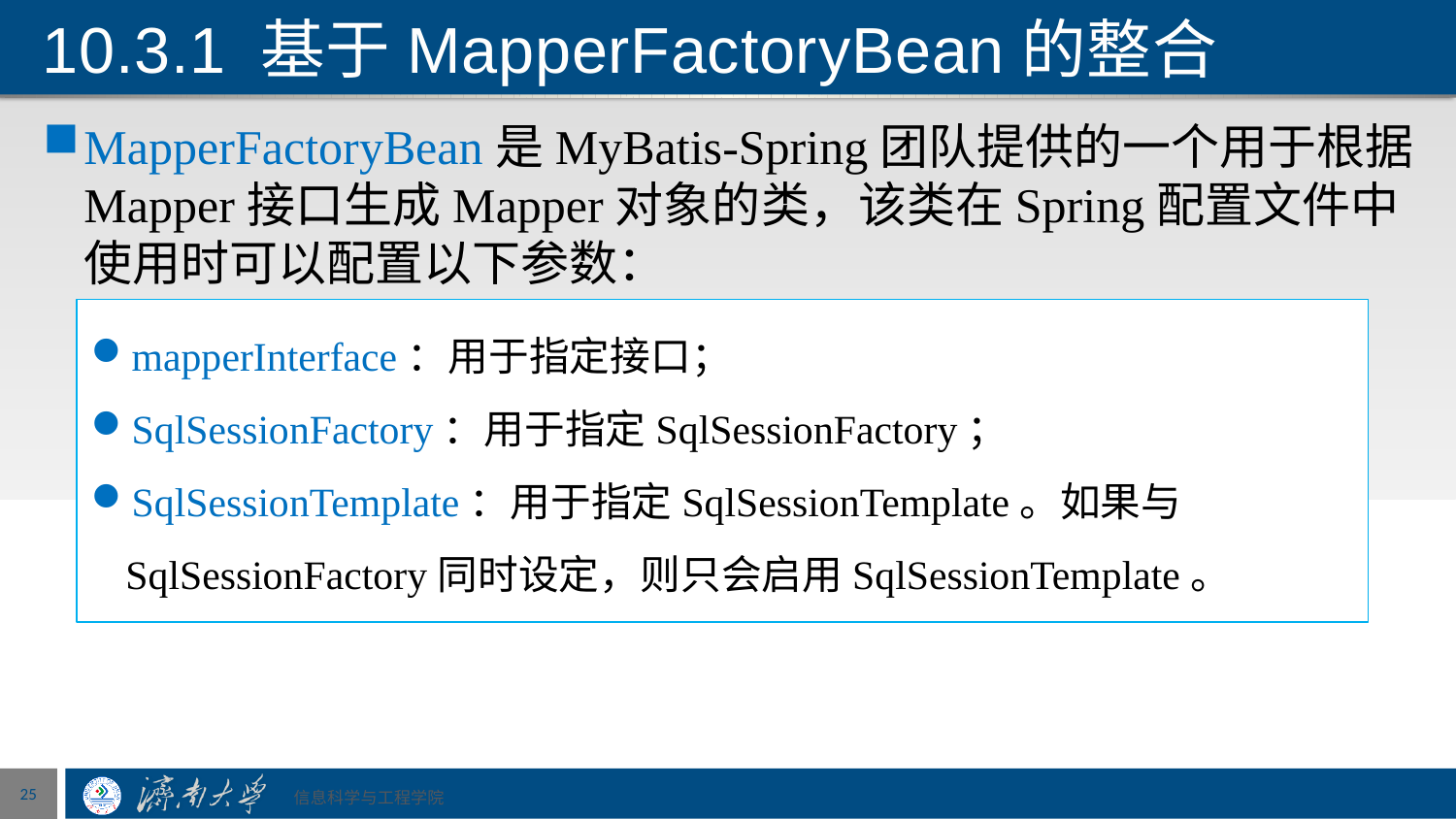

# 10.3.1 基于MapperFactoryBean的整合
MapperFactoryBean是MyBatis-Spring团队提供的一个用于根据Mapper接口生成Mapper对象的类，该类在Spring配置文件中使用时可以配置以下参数：
mapperInterface：用于指定接口；
SqlSessionFactory：用于指定SqlSessionFactory；
SqlSessionTemplate：用于指定SqlSessionTemplate。如果与SqlSessionFactory同时设定，则只会启用SqlSessionTemplate。